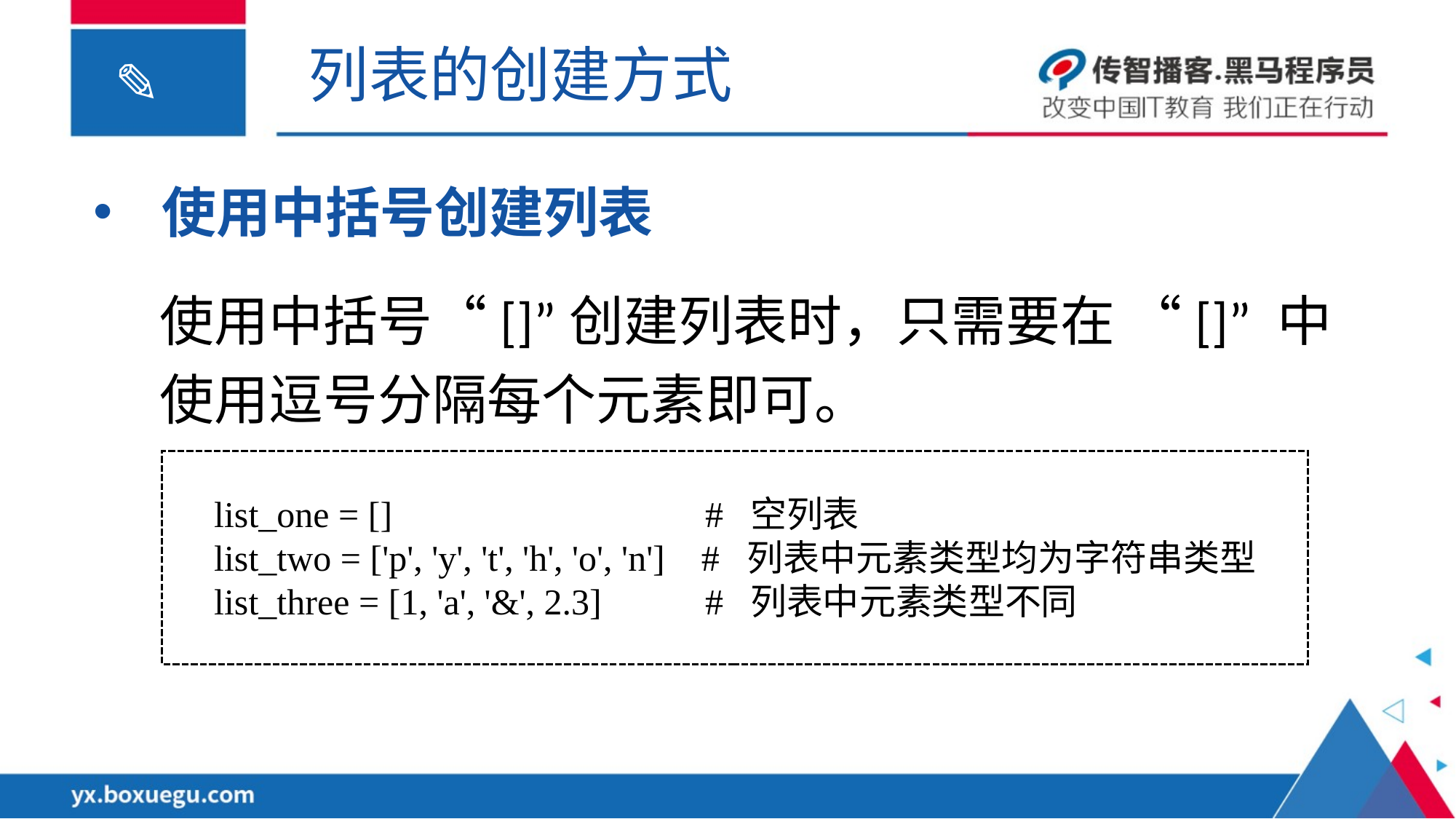

列表的创建方式
使用中括号创建列表
使用中括号“[]”创建列表时，只需要在 “[]” 中使用逗号分隔每个元素即可。

list_one = []      		      #  空列表
list_two = ['p', 'y', 't', 'h', 'o', 'n']    #  列表中元素类型均为字符串类型
list_three = [1, 'a', '&', 2.3]  	      #  列表中元素类型不同